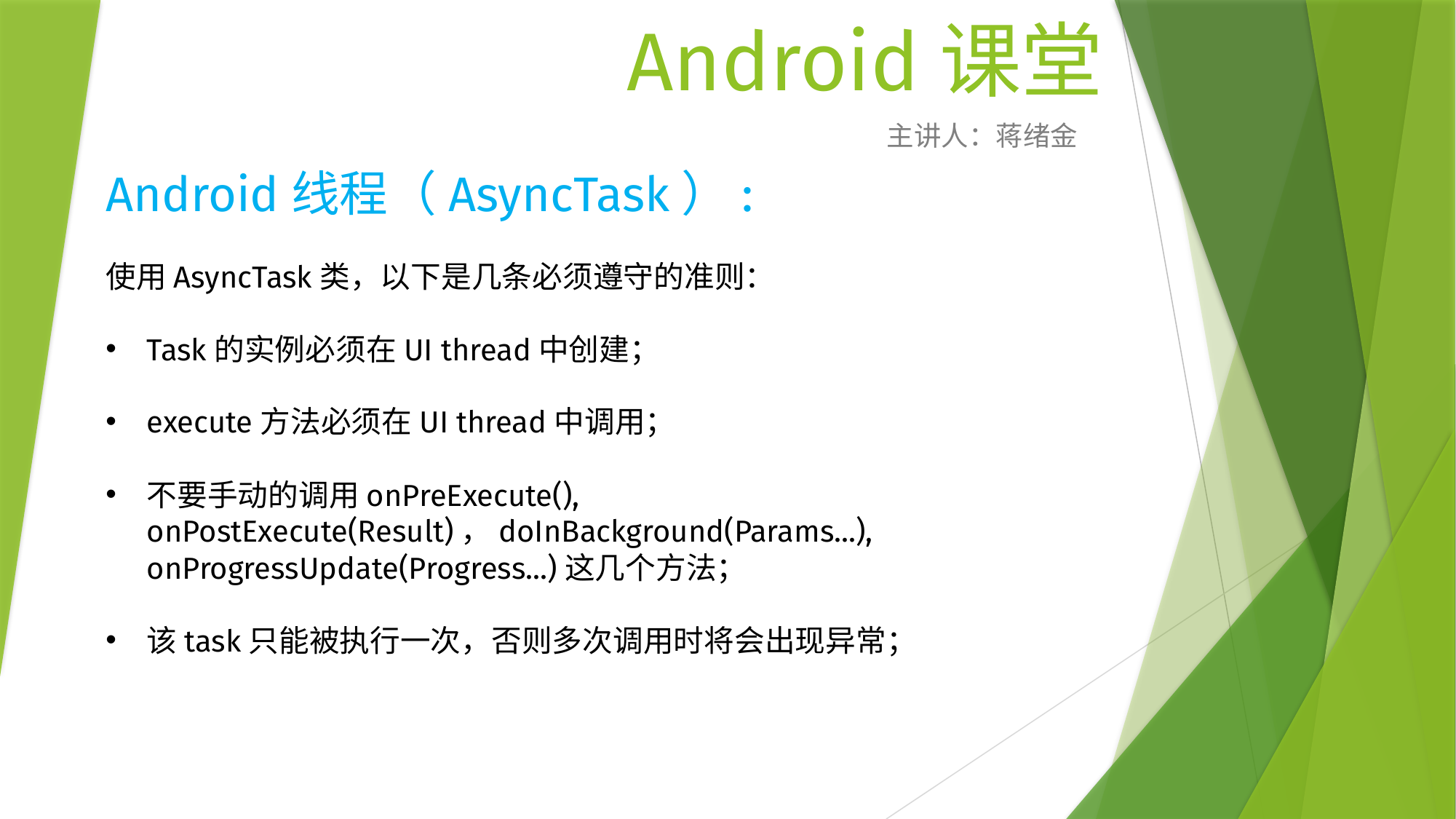

# Android课堂
主讲人：蒋绪金
Android线程（AsyncTask）:

使用AsyncTask类，以下是几条必须遵守的准则：

Task的实例必须在UI thread中创建；

execute方法必须在UI thread中调用；

不要手动的调用onPreExecute(), onPostExecute(Result)，doInBackground(Params...), onProgressUpdate(Progress...)这几个方法；

该task只能被执行一次，否则多次调用时将会出现异常；